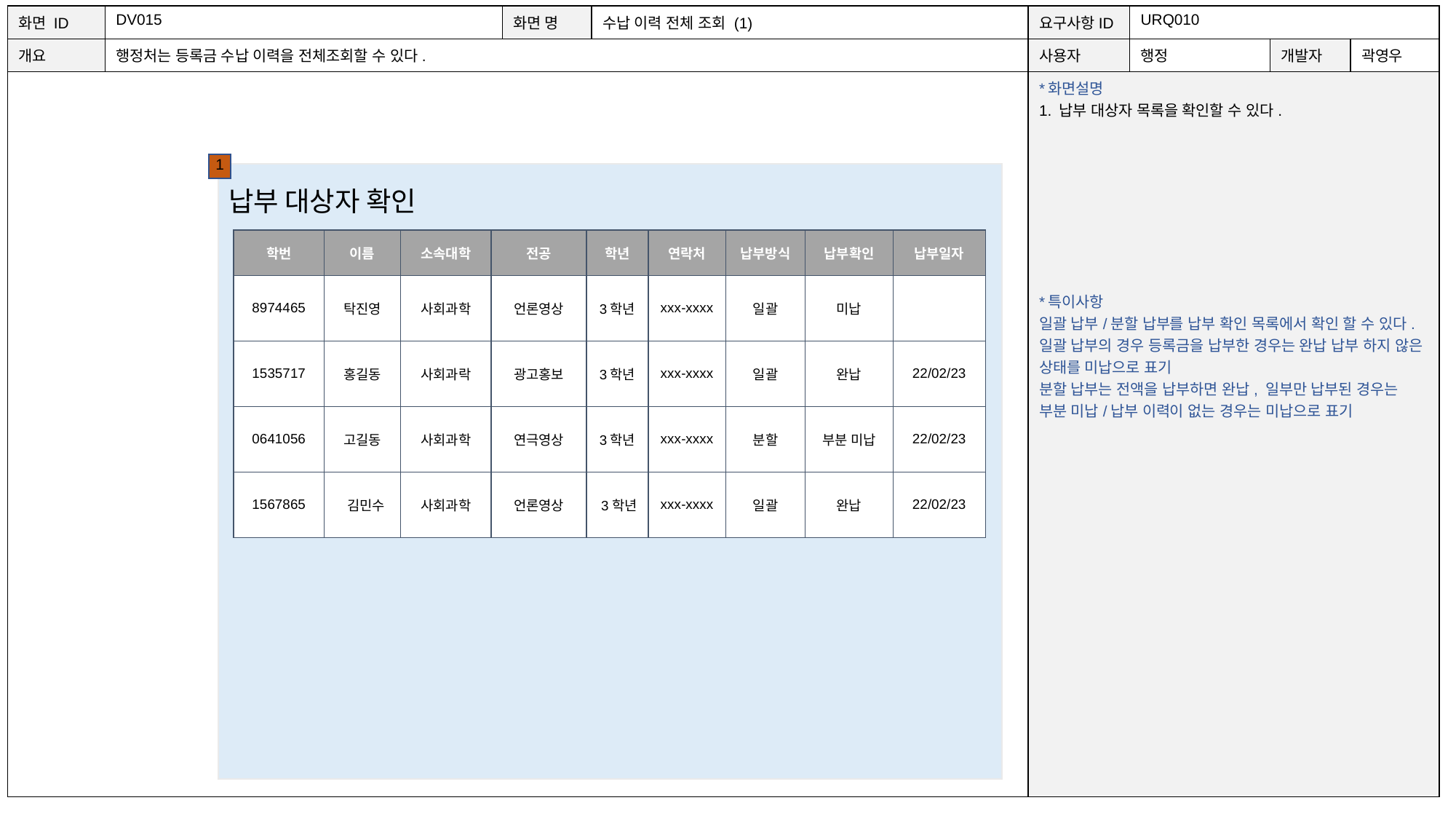

| 화면 ID | DV015 | 화면 명 | 수납 이력 전체 조회 (1) | 요구사항ID | URQ010 |  |  |
| --- | --- | --- | --- | --- | --- | --- | --- |
| 개요 | 행정처는 등록금 수납 이력을 전체조회할 수 있다. |  |  | 사용자 | 행정 | 개발자 | 곽영우 |
|  |  |  |  | \*화면설명 1. 납부 대상자 목록을 확인할 수 있다. \*특이사항 일괄 납부/분할 납부를 납부 확인 목록에서 확인 할 수 있다. 일괄 납부의 경우 등록금을 납부한 경우는 완납 납부 하지 않은 상태를 미납으로 표기 분할 납부는 전액을 납부하면 완납, 일부만 납부된 경우는 부분 미납/납부 이력이 없는 경우는 미납으로 표기 |  |  |  |

1

납부 대상자 확인
| 학번 | 이름 | 소속대학 | 전공 | 학년 | 연락처 | 납부방식 | 납부확인 | 납부일자 |
| --- | --- | --- | --- | --- | --- | --- | --- | --- |
| 8974465 | 탁진영 | 사회과학 | 언론영상 | 3학년 | xxx-xxxx | 일괄 | 미납 |  |
| 1535717 | 홍길동 | 사회과락 | 광고홍보 | 3학년 | xxx-xxxx | 일괄 | 완납 | 22/02/23 |
| 0641056 | 고길동 | 사회과학 | 연극영상 | 3학년 | xxx-xxxx | 분할 | 부분 미납 | 22/02/23 |
| 1567865 | 김민수 | 사회과학 | 언론영상 | 3학년 | xxx-xxxx | 일괄 | 완납 | 22/02/23 |